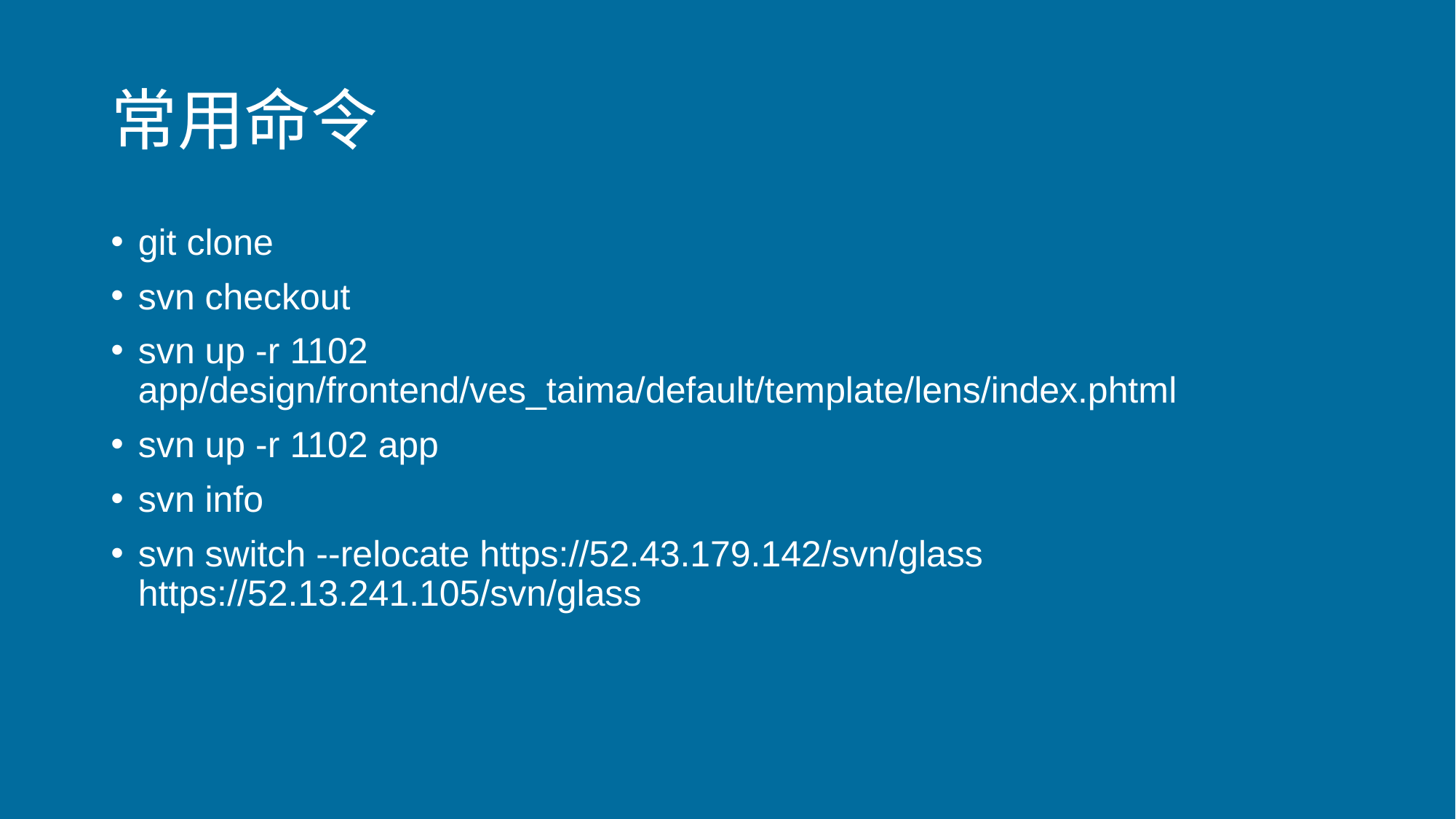

# 常用命令
git clone
svn checkout
svn up -r 1102 app/design/frontend/ves_taima/default/template/lens/index.phtml
svn up -r 1102 app
svn info
svn switch --relocate https://52.43.179.142/svn/glass  https://52.13.241.105/svn/glass